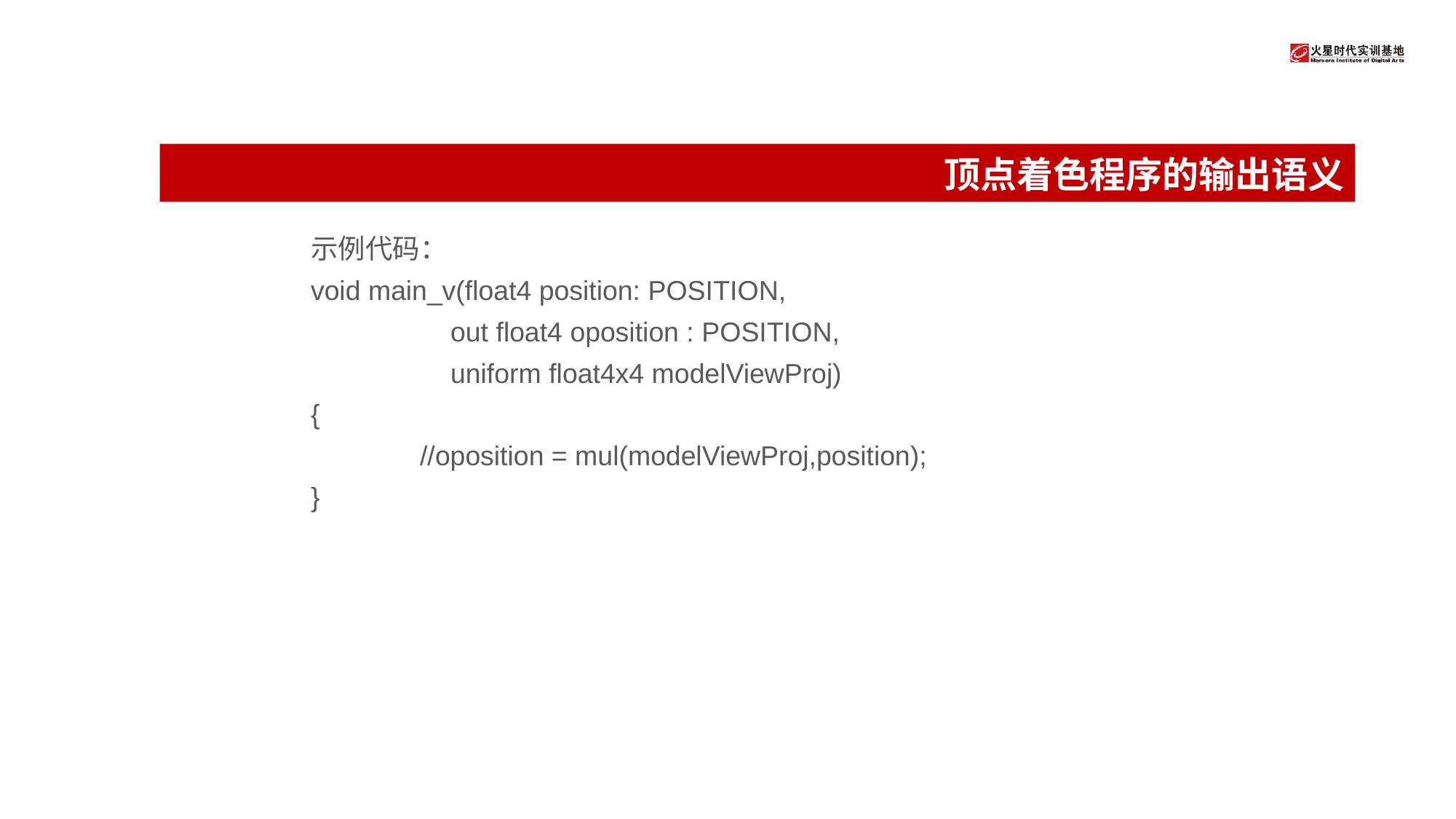

# 顶点着色程序的输出语义
示例代码：
void main_v(float4 position: POSITION,
	    out float4 oposition : POSITION,
	    uniform float4x4 modelViewProj)
{
	//oposition = mul(modelViewProj,position);
}